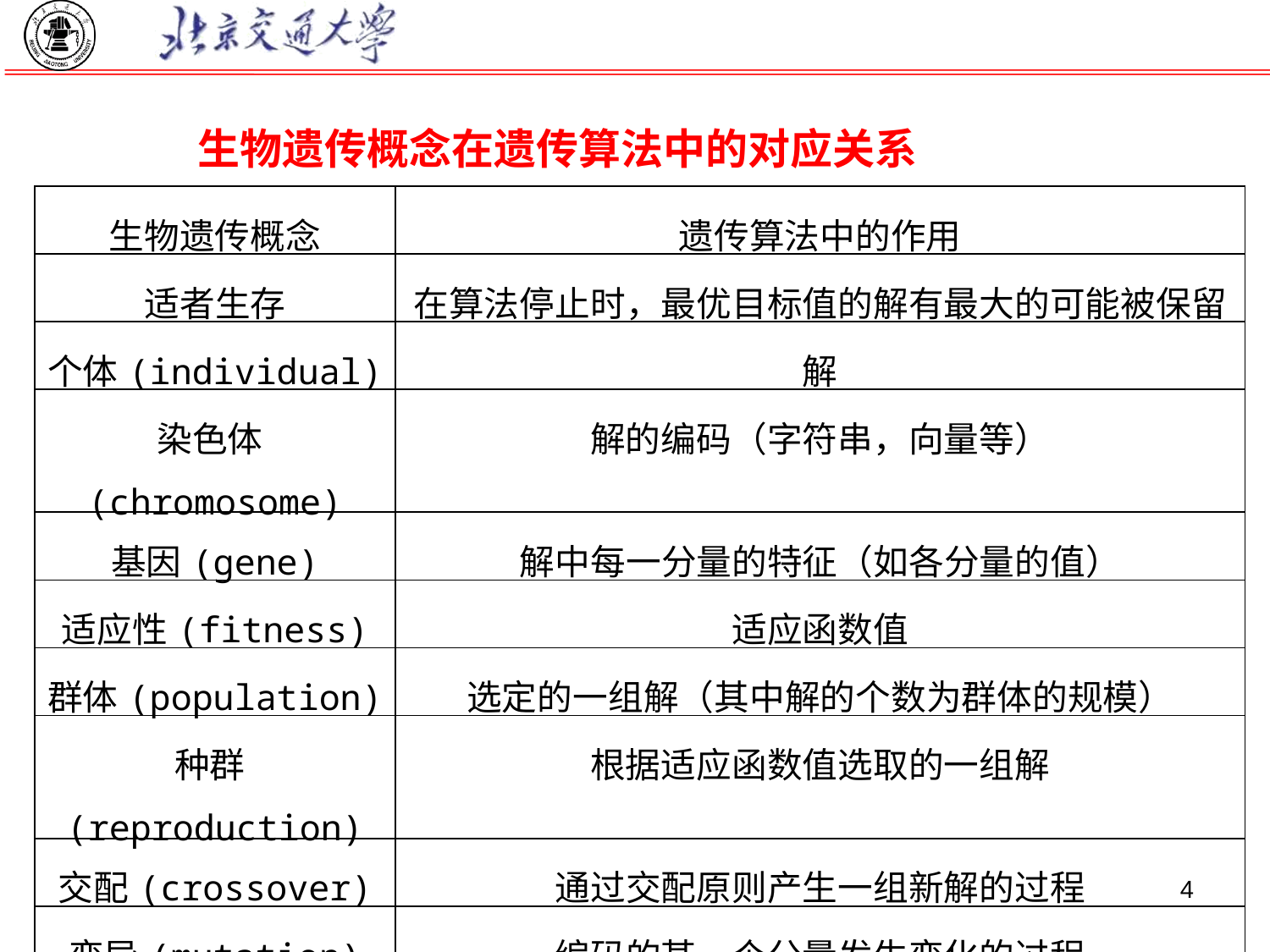

生物遗传概念在遗传算法中的对应关系
| 生物遗传概念 | 遗传算法中的作用 |
| --- | --- |
| 适者生存 | 在算法停止时，最优目标值的解有最大的可能被保留 |
| 个体(individual) | 解 |
| 染色体(chromosome) | 解的编码（字符串，向量等） |
| 基因(gene) | 解中每一分量的特征（如各分量的值） |
| 适应性(fitness) | 适应函数值 |
| 群体(population) | 选定的一组解（其中解的个数为群体的规模） |
| 种群(reproduction) | 根据适应函数值选取的一组解 |
| 交配(crossover) | 通过交配原则产生一组新解的过程 |
| 变异(mutation) | 编码的某一个分量发生变化的过程 |
4